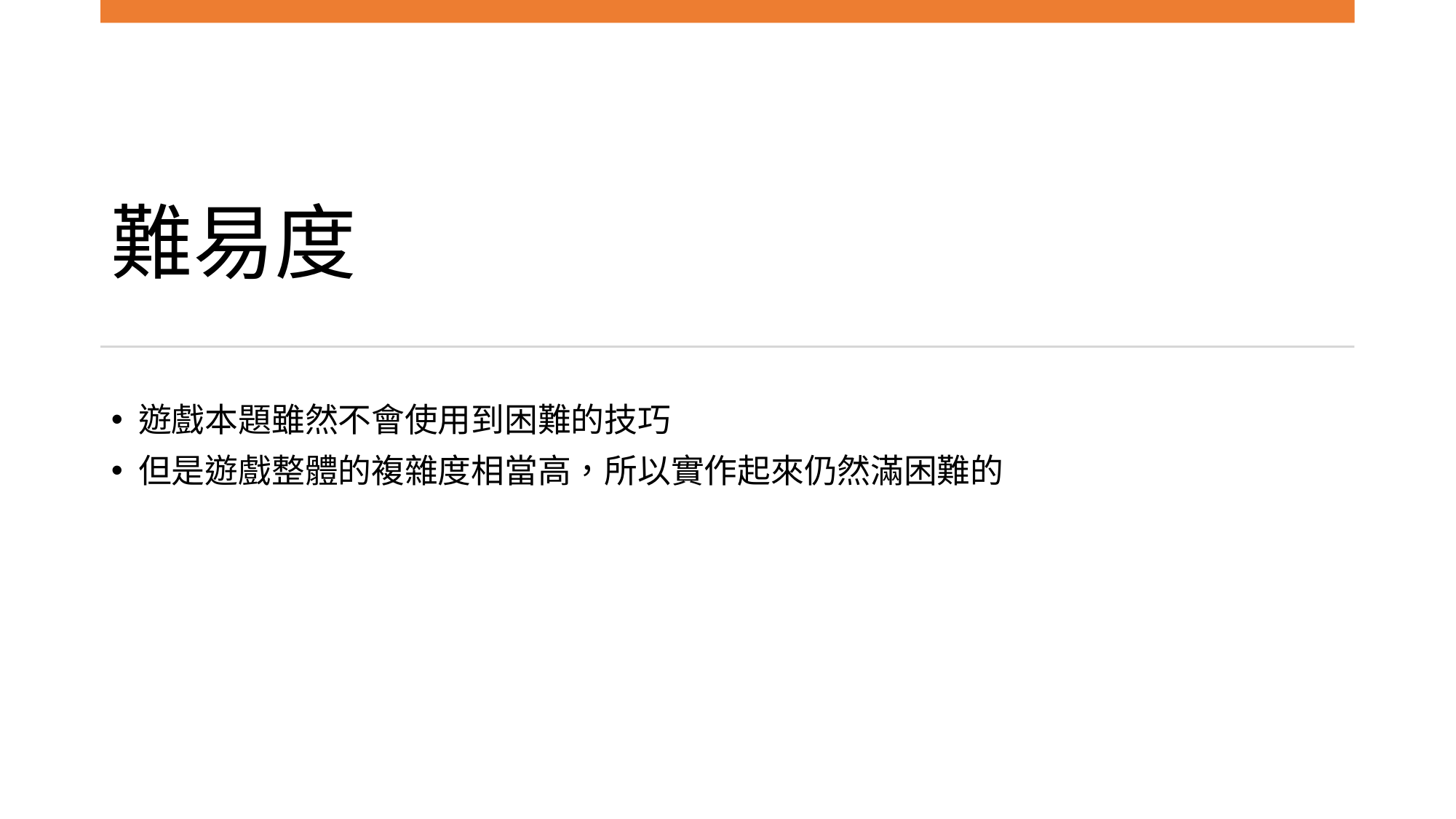

# 難易度

遊戲本題雖然不會使用到困難的技巧
但是遊戲整體的複雜度相當高，所以實作起來仍然滿困難的